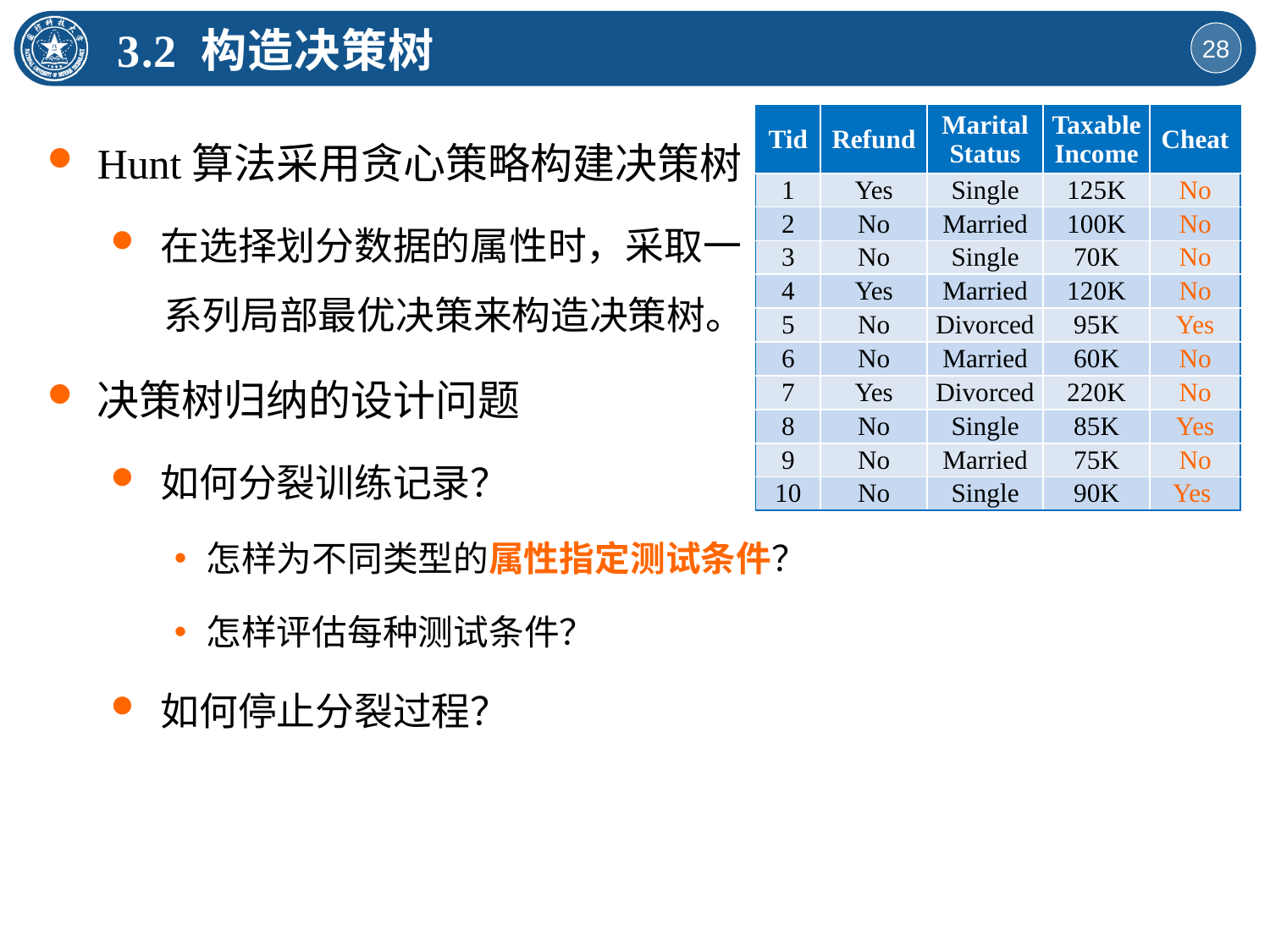

3.2 构造决策树
Hunt算法采用贪心策略构建决策树
在选择划分数据的属性时，采取一
     系列局部最优决策来构造决策树。
决策树归纳的设计问题
如何分裂训练记录？
怎样为不同类型的属性指定测试条件？
怎样评估每种测试条件？
如何停止分裂过程？
| Tid | Refund | Marital Status | Taxable Income | Cheat |
| --- | --- | --- | --- | --- |
| 1 | Yes | Single | 125K | No |
| 2 | No | Married | 100K | No |
| 3 | No | Single | 70K | No |
| 4 | Yes | Married | 120K | No |
| 5 | No | Divorced | 95K | Yes |
| 6 | No | Married | 60K | No |
| 7 | Yes | Divorced | 220K | No |
| 8 | No | Single | 85K | Yes |
| 9 | No | Married | 75K | No |
| 10 | No | Single | 90K | Yes |